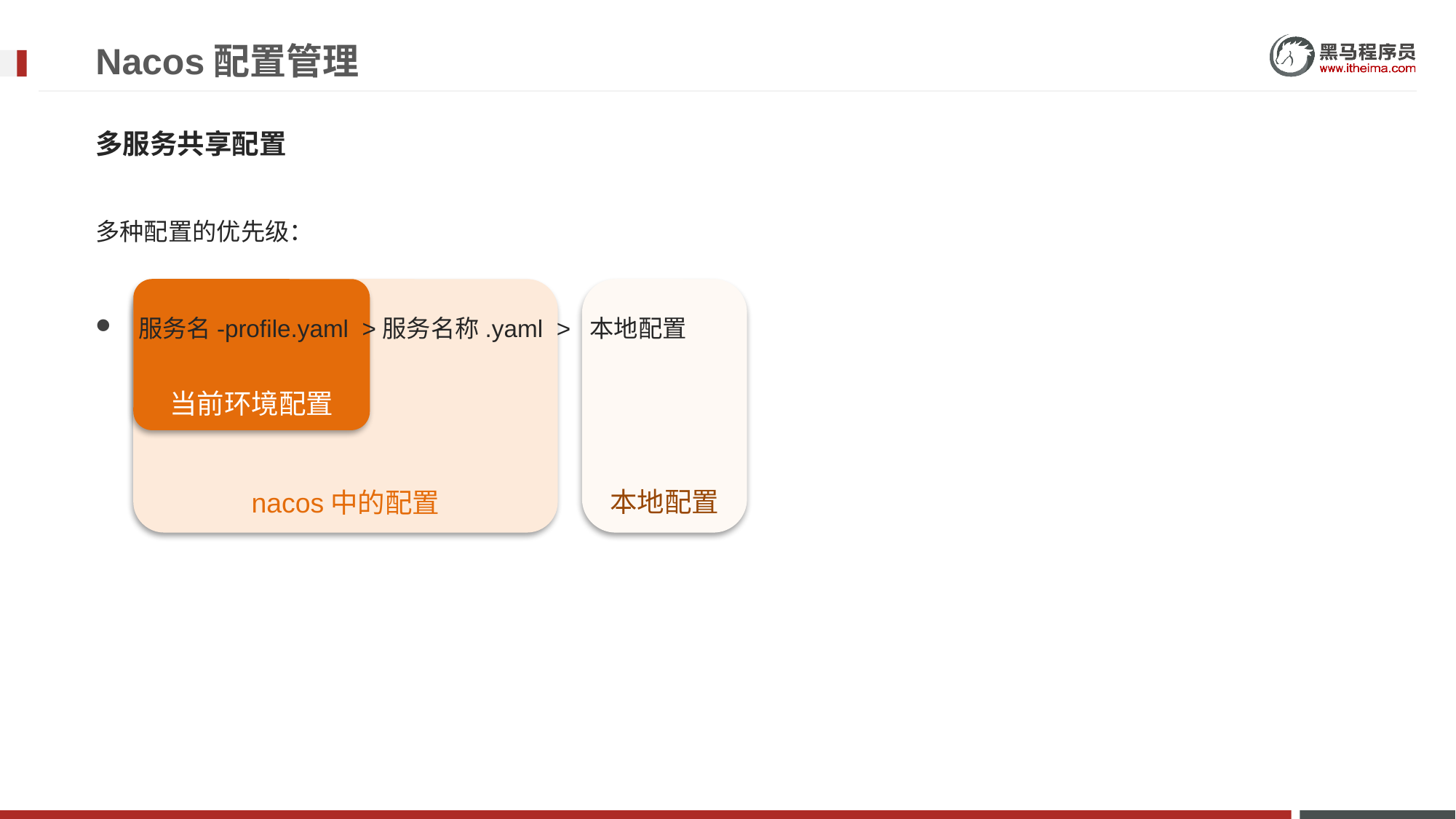

# Nacos配置管理
多服务共享配置
多种配置的优先级：

服务名-profile.yaml  >服务名称.yaml  >  本地配置

nacos中的配置
当前环境配置
本地配置